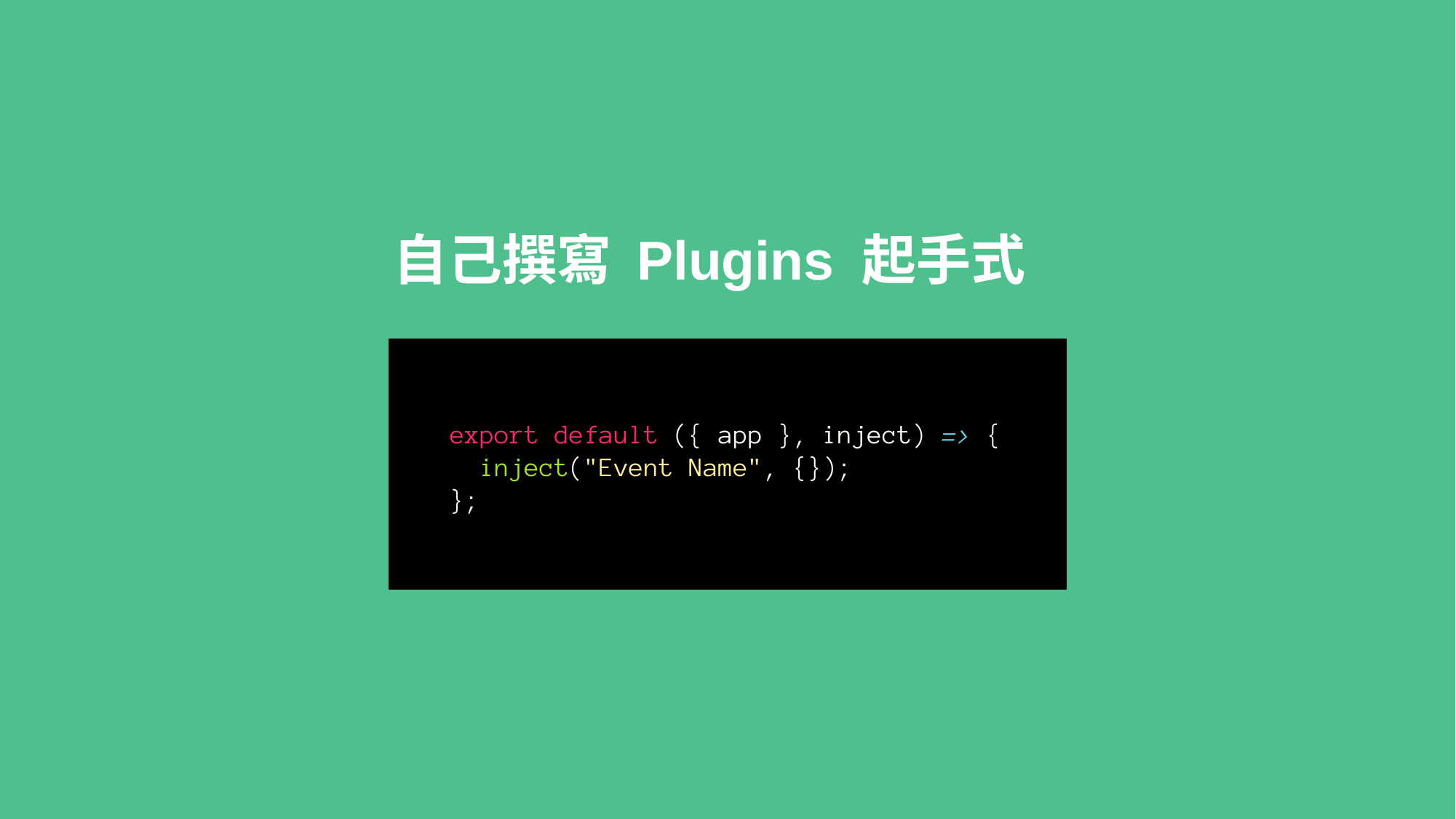

# 自己撰寫 Plugins 起手式

export default ({ app }, inject) => {
  inject("Event Name", {});
};